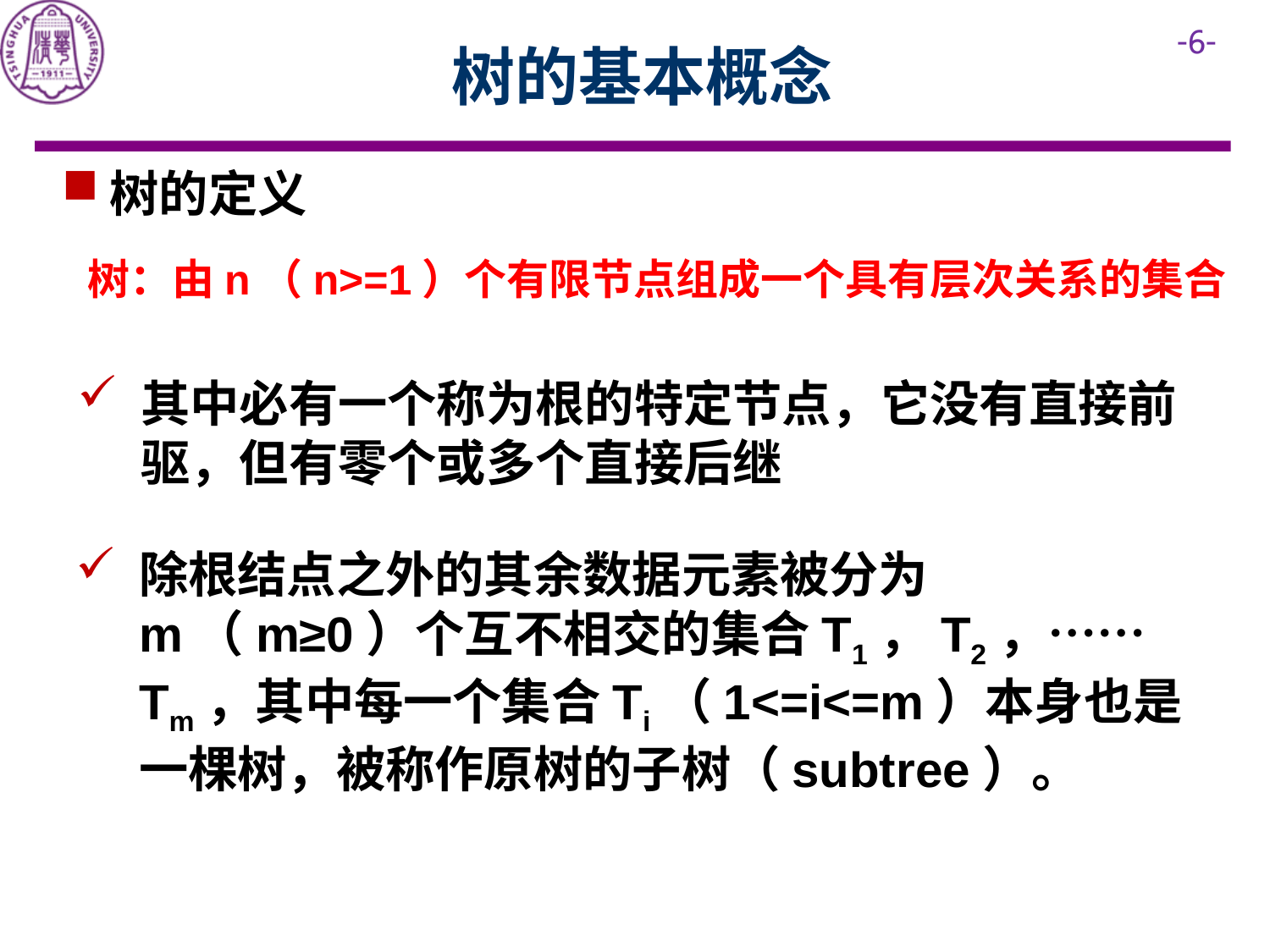

# 树的基本概念
树的定义
树：由n（n>=1）个有限节点组成一个具有层次关系的集合
其中必有一个称为根的特定节点，它没有直接前驱，但有零个或多个直接后继
除根结点之外的其余数据元素被分为m（m≥0）个互不相交的集合T1，T2，……Tm，其中每一个集合Ti（1<=i<=m）本身也是一棵树，被称作原树的子树（subtree）。